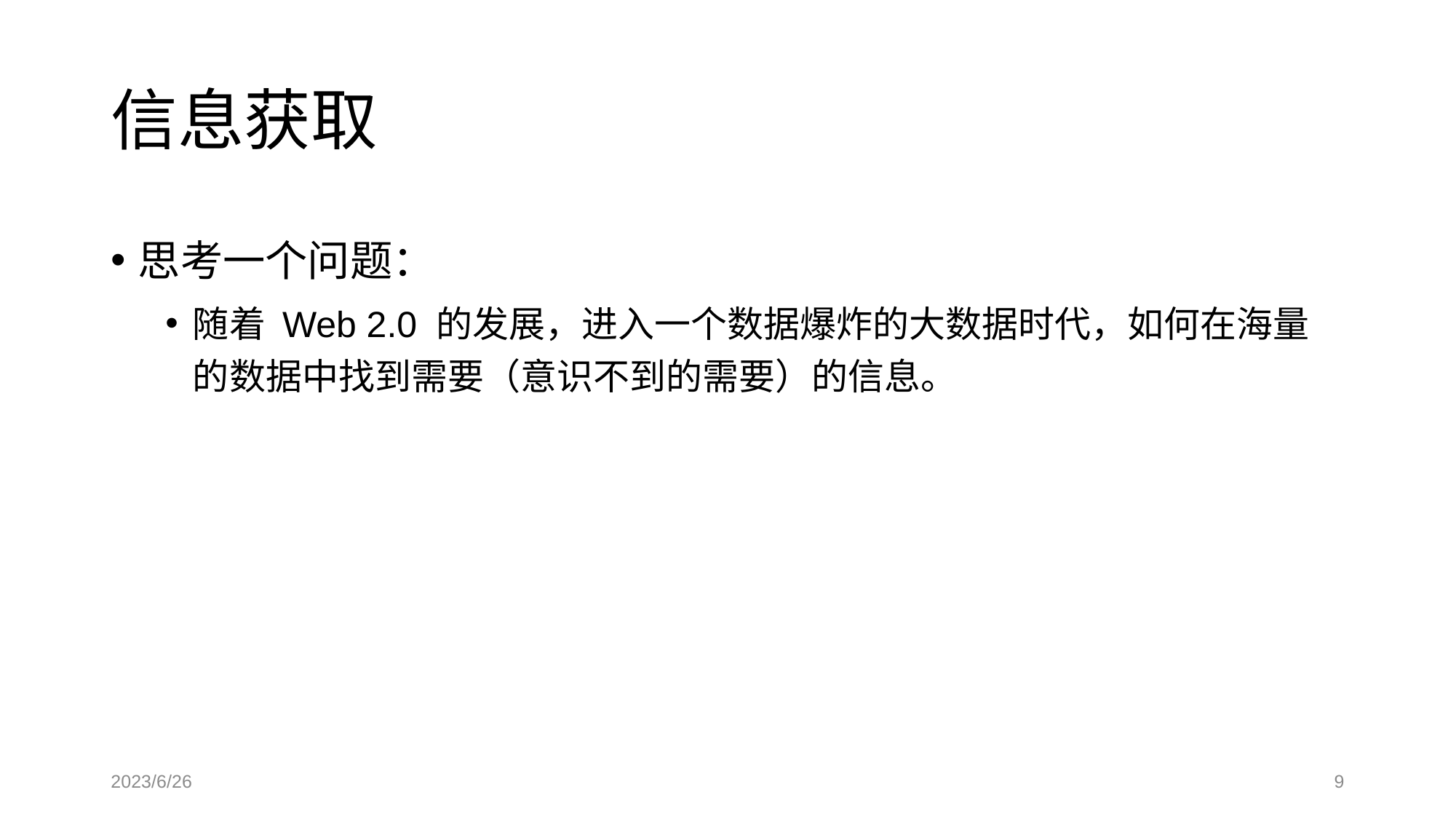

# 信息获取
思考一个问题：
随着 Web 2.0 的发展，进入一个数据爆炸的大数据时代，如何在海量的数据中找到需要（意识不到的需要）的信息。
2023/6/26
9